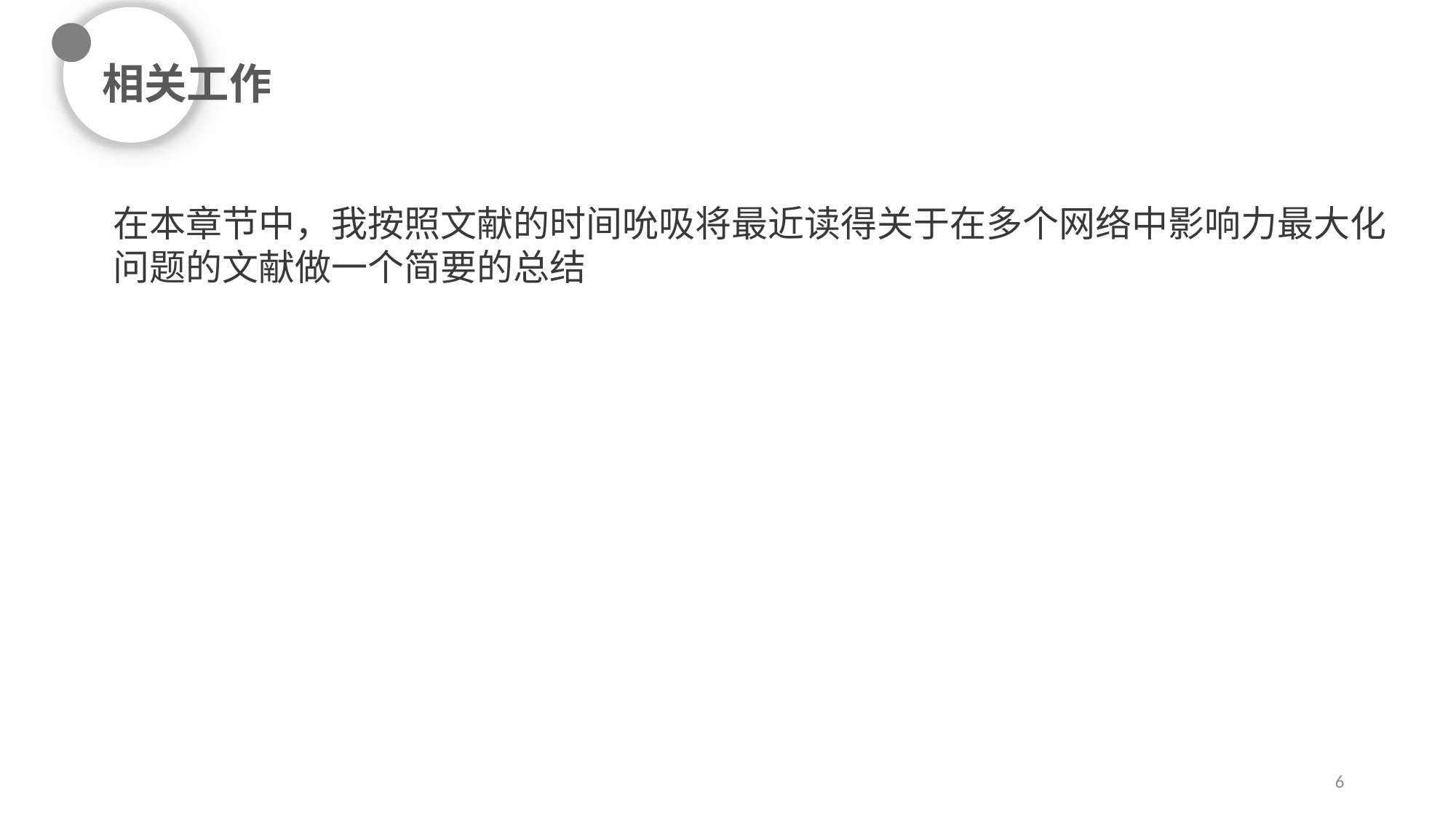

相关工作
在本章节中，我按照文献的时间吮吸将最近读得关于在多个网络中影响力最大化问题的文献做一个简要的总结
6